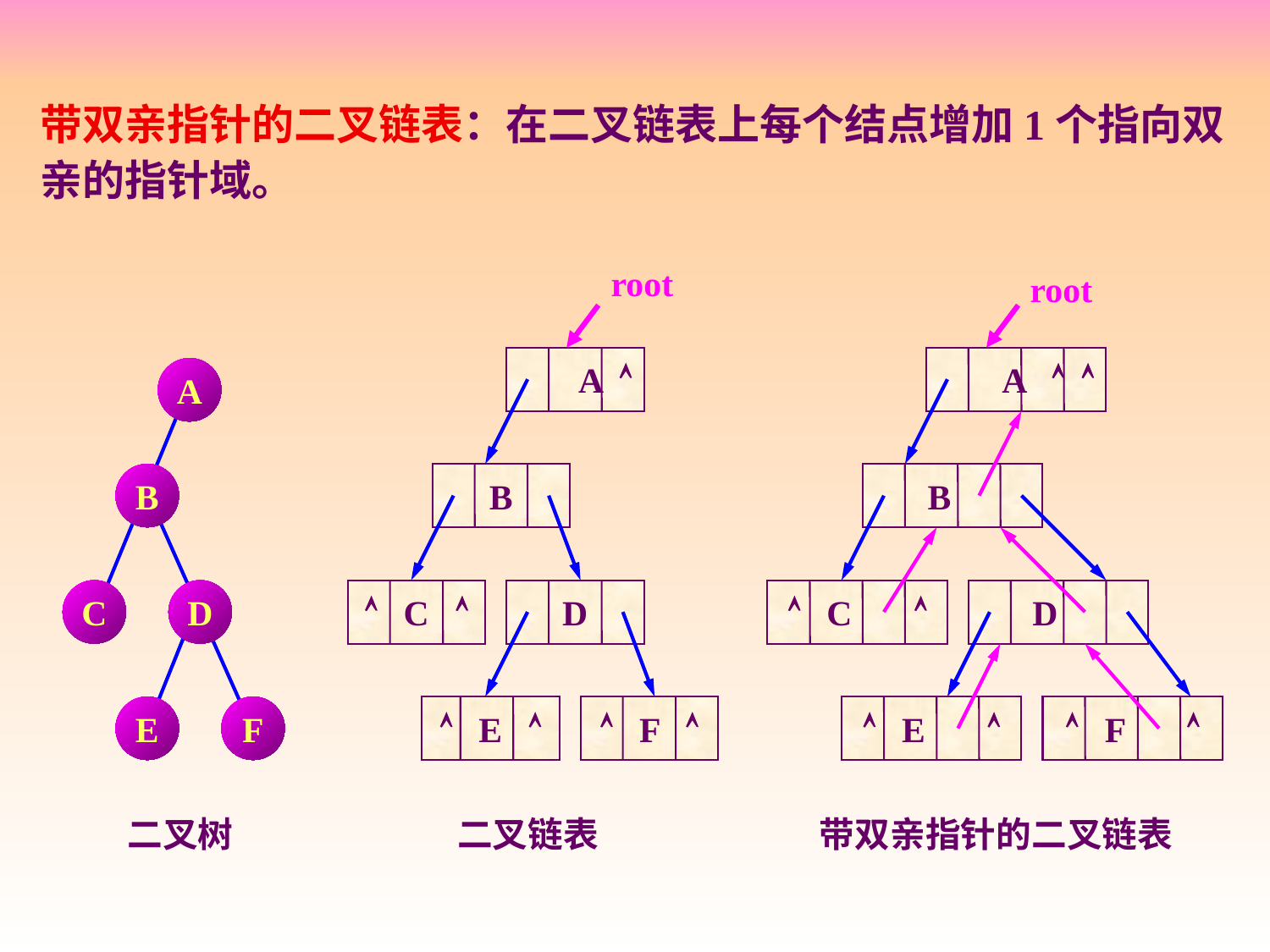

带双亲指针的二叉链表：在二叉链表上每个结点增加1个指向双亲的指针域。
root

   A  ∧

B

∧   C   ∧

D

∧   E   ∧
∧   F   ∧

二叉链表
root

   A   ∧  ∧

B

∧   C       ∧

D

∧   E       ∧

∧   F       ∧

带双亲指针的二叉链表
A

B

C
D

E
F
二叉树